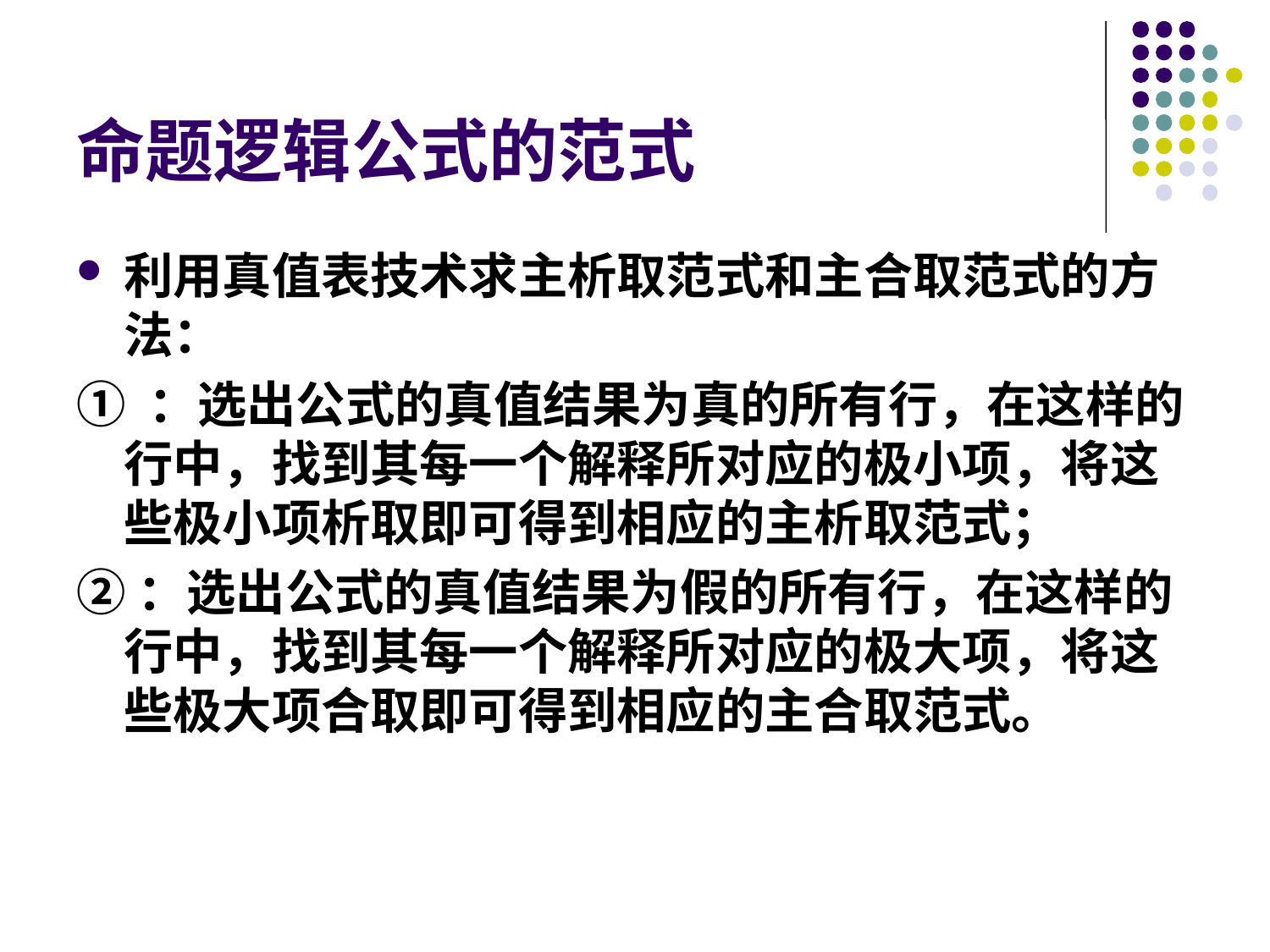

# 命题逻辑公式的范式
利用真值表技术求主析取范式和主合取范式的方法：
① ：选出公式的真值结果为真的所有行，在这样的行中，找到其每一个解释所对应的极小项，将这些极小项析取即可得到相应的主析取范式；
②：选出公式的真值结果为假的所有行，在这样的行中，找到其每一个解释所对应的极大项，将这些极大项合取即可得到相应的主合取范式。